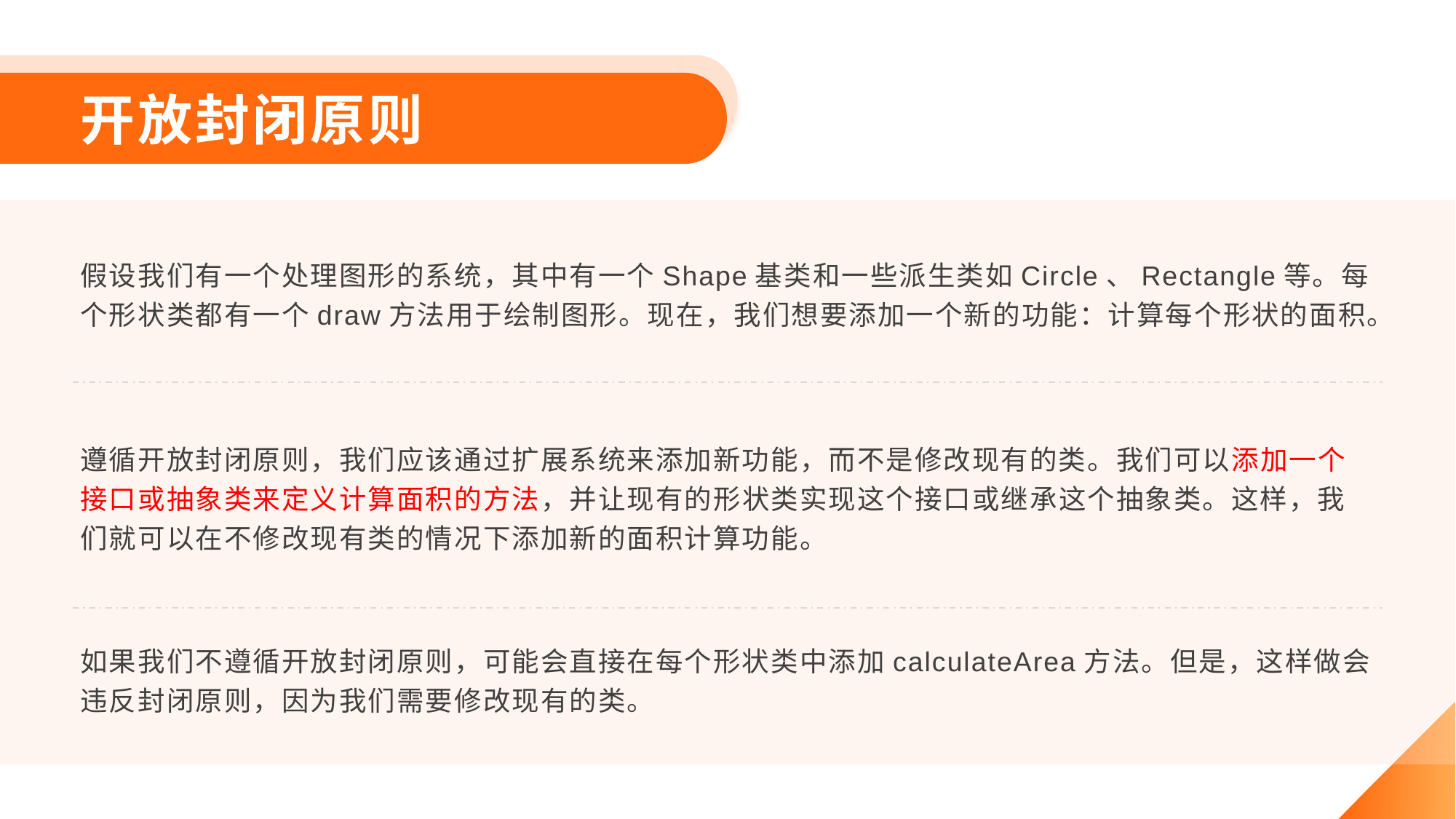

开放封闭原则

假设我们有一个处理图形的系统，其中有一个Shape基类和一些派生类如Circle、Rectangle等。每个形状类都有一个draw方法用于绘制图形。现在，我们想要添加一个新的功能：计算每个形状的面积。
遵循开放封闭原则，我们应该通过扩展系统来添加新功能，而不是修改现有的类。我们可以添加一个接口或抽象类来定义计算面积的方法，并让现有的形状类实现这个接口或继承这个抽象类。这样，我们就可以在不修改现有类的情况下添加新的面积计算功能。
如果我们不遵循开放封闭原则，可能会直接在每个形状类中添加calculateArea方法。但是，这样做会违反封闭原则，因为我们需要修改现有的类。